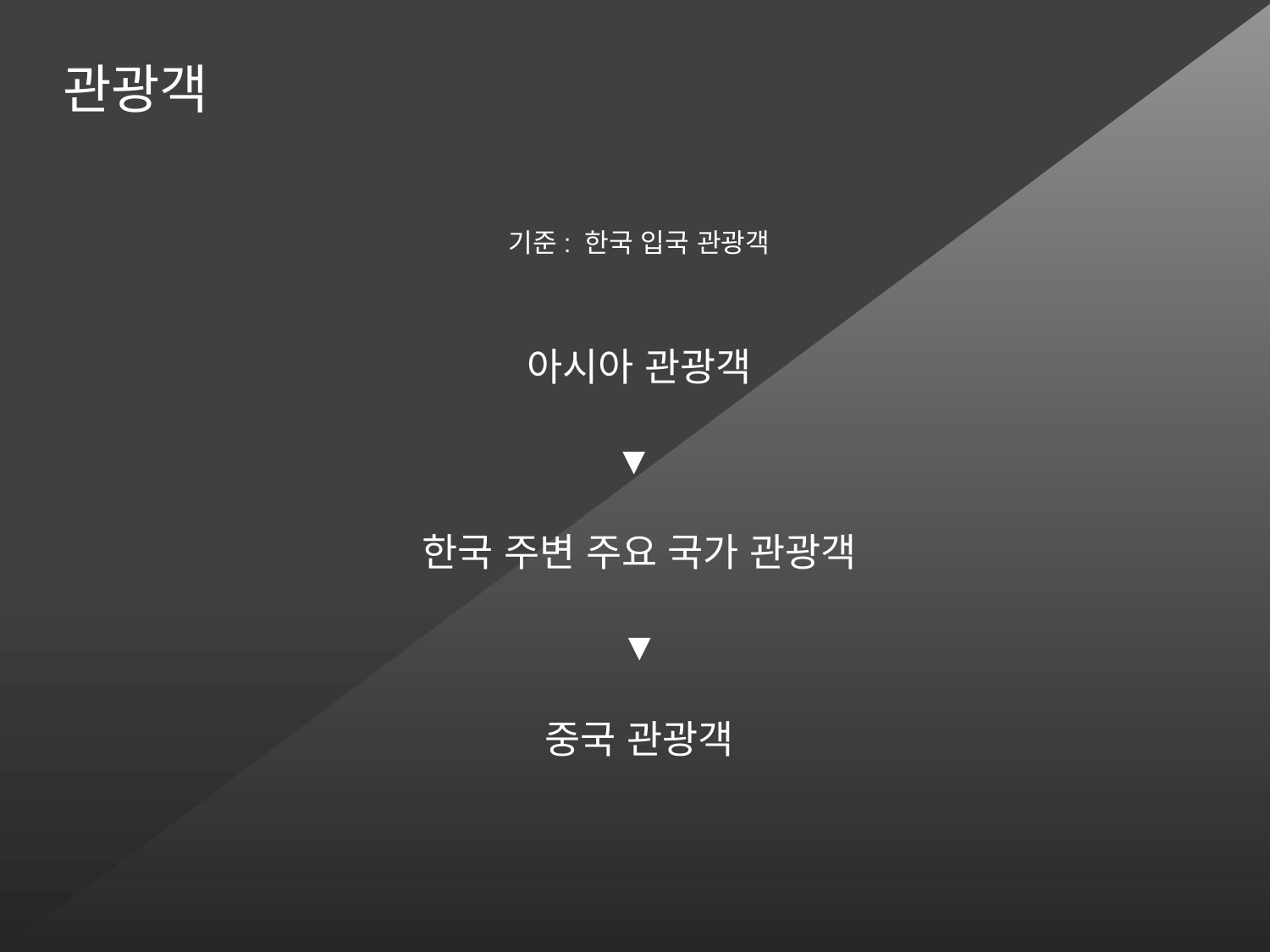

관광객
기준: 한국 입국 관광객

아시아 관광객

▼

한국 주변 주요 국가 관광객

▼

중국 관광객